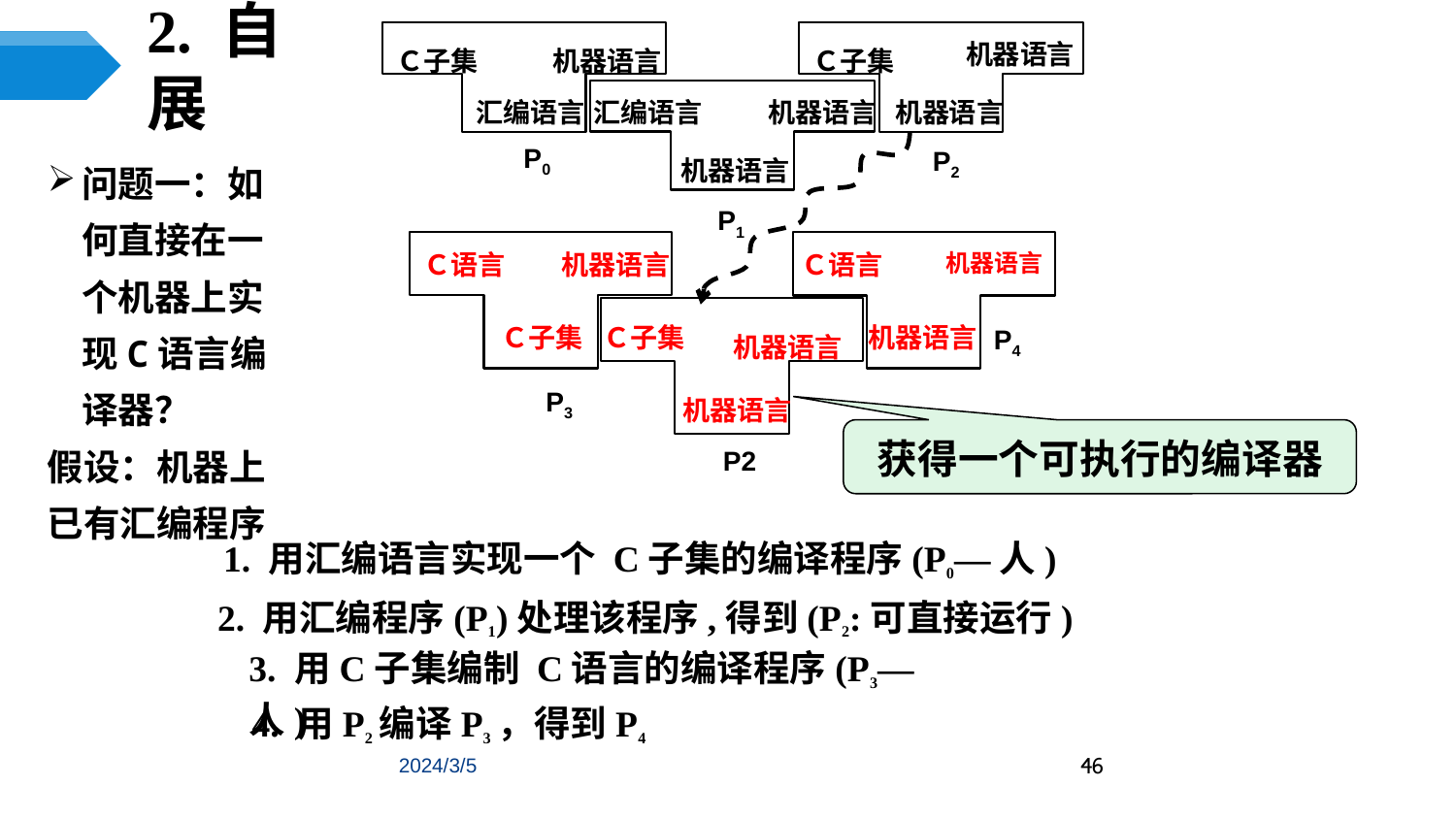

2. 自展

Ｃ子集
机器语言
汇编语言
P0

机器语言
Ｃ子集
机器语言
P2

机器语言
汇编语言
机器语言
P1

问题一：如何直接在一个机器上实现C语言编译器？
假设：机器上已有汇编程序

Ｃ语言
机器语言
Ｃ子集
P3

Ｃ语言
机器语言
P4
机器语言

Ｃ子集
机器语言
机器语言
P2
获得一个可执行的编译器
1. 用汇编语言实现一个 C子集的编译程序(P0—人)
2. 用汇编程序(P1)处理该程序,得到(P2:可直接运行)
3. 用C子集编制 C语言的编译程序(P3—人)
4. 用P2编译P3，得到P4
2024/3/5
46